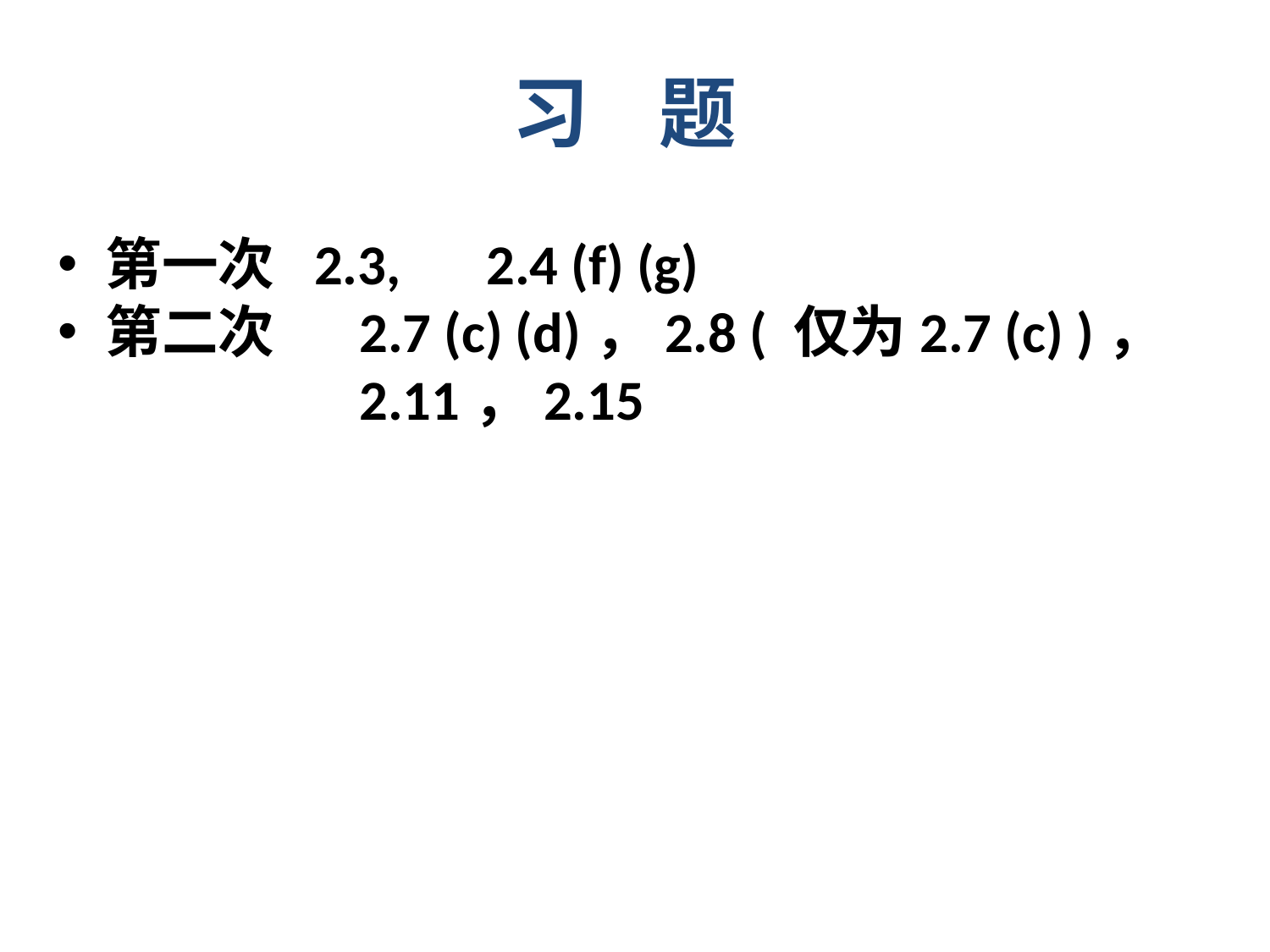

习    题
第一次  2.3,	2.4 (f) (g)
第二次	2.7 (c) (d)，2.8 ( 仅为2.7 (c) )，
			2.11，2.15